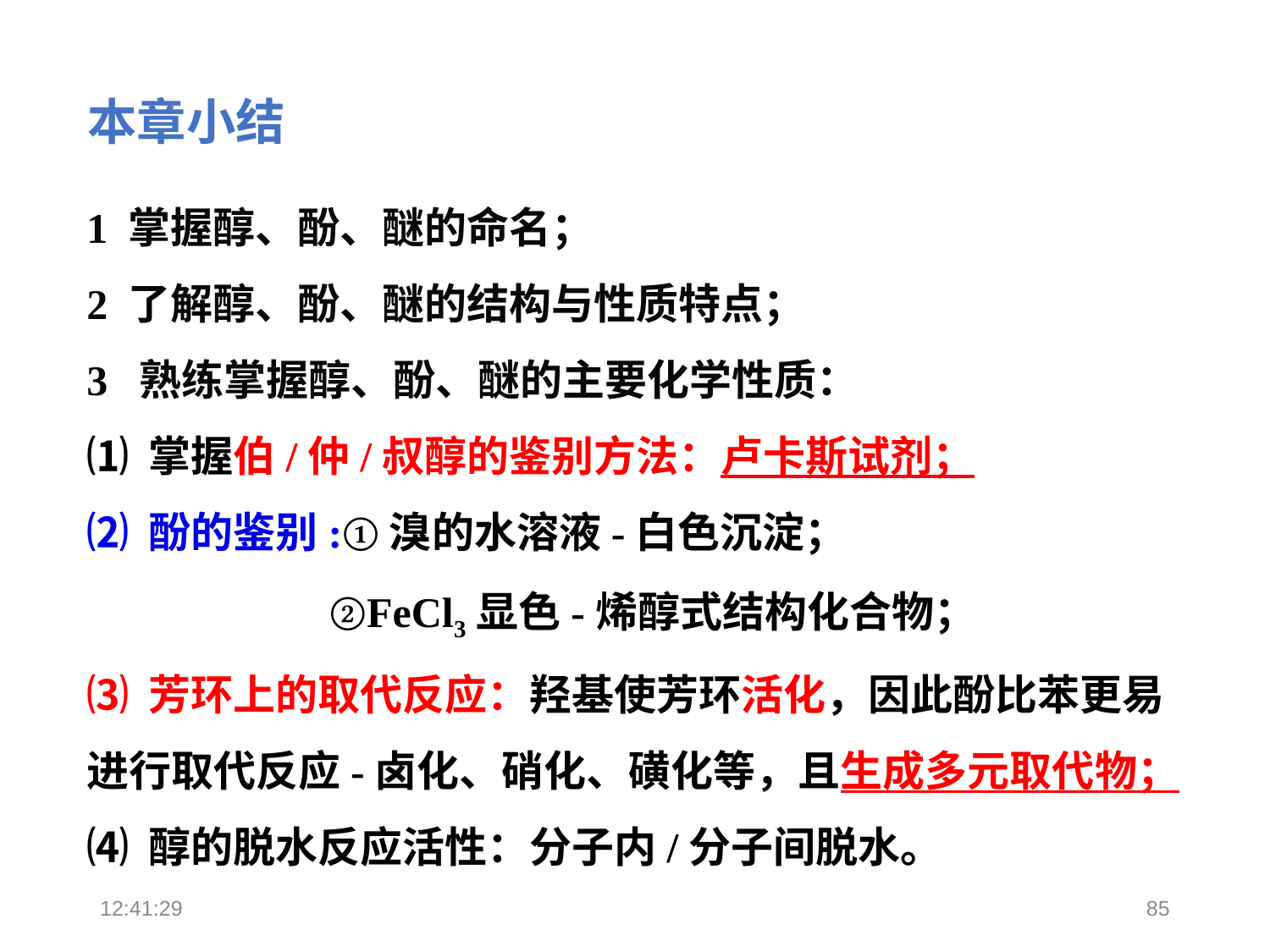

本章小结
1 掌握醇、酚、醚的命名；
2 了解醇、酚、醚的结构与性质特点；
3  熟练掌握醇、酚、醚的主要化学性质：
⑴ 掌握伯/仲/叔醇的鉴别方法：卢卡斯试剂；
⑵ 酚的鉴别:①溴的水溶液-白色沉淀；
                       ②FeCl3显色-烯醇式结构化合物；
⑶ 芳环上的取代反应：羟基使芳环活化，因此酚比苯更易进行取代反应-卤化、硝化、磺化等，且生成多元取代物；
⑷ 醇的脱水反应活性：分子内/分子间脱水。
12:41:29
85